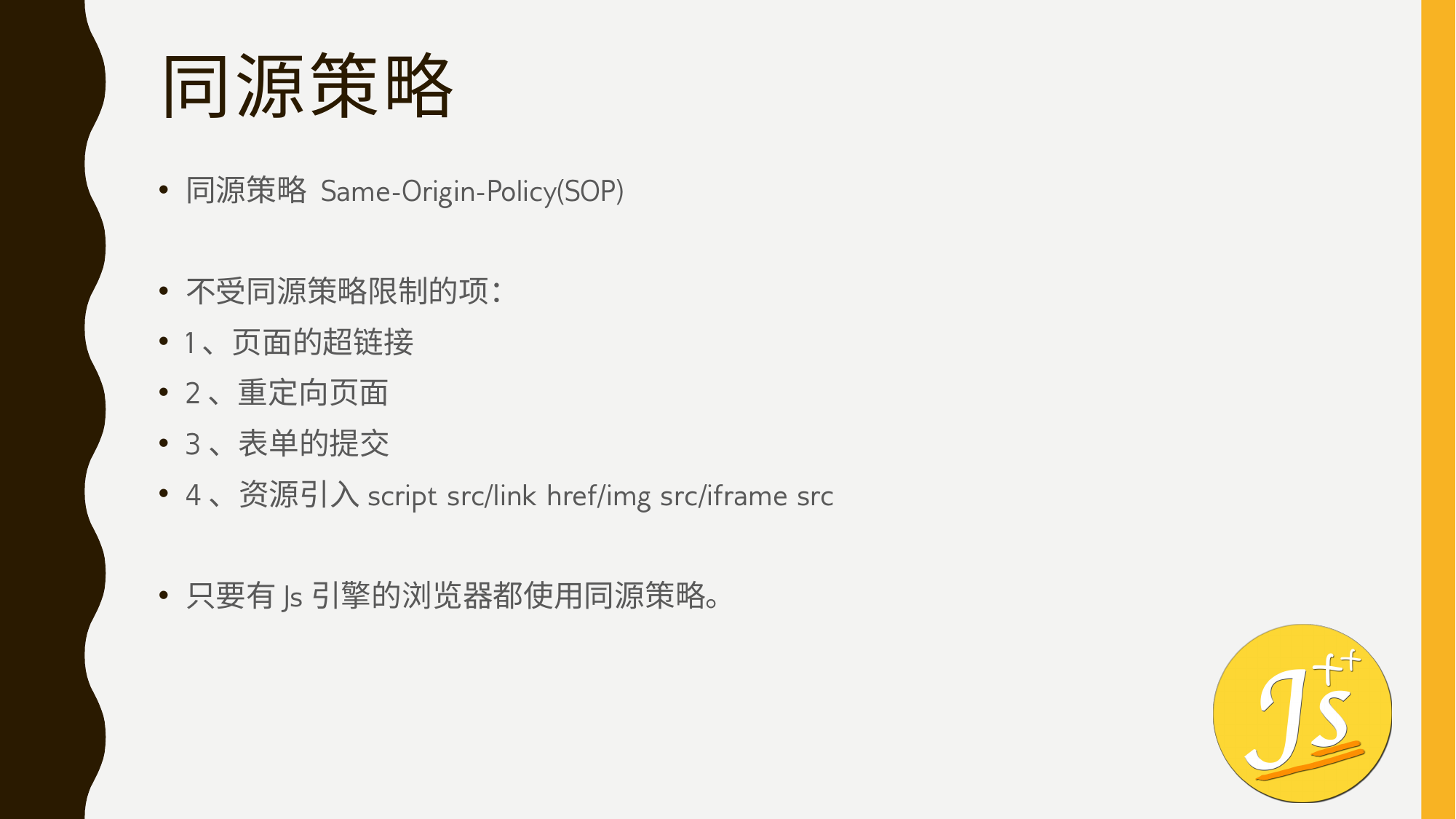

# 同源策略
同源策略 Same-Origin-Policy(SOP)

不受同源策略限制的项：
1、页面的超链接
2、重定向页面
3、表单的提交
4、资源引入script src/link href/img src/iframe src

只要有Js引擎的浏览器都使用同源策略。